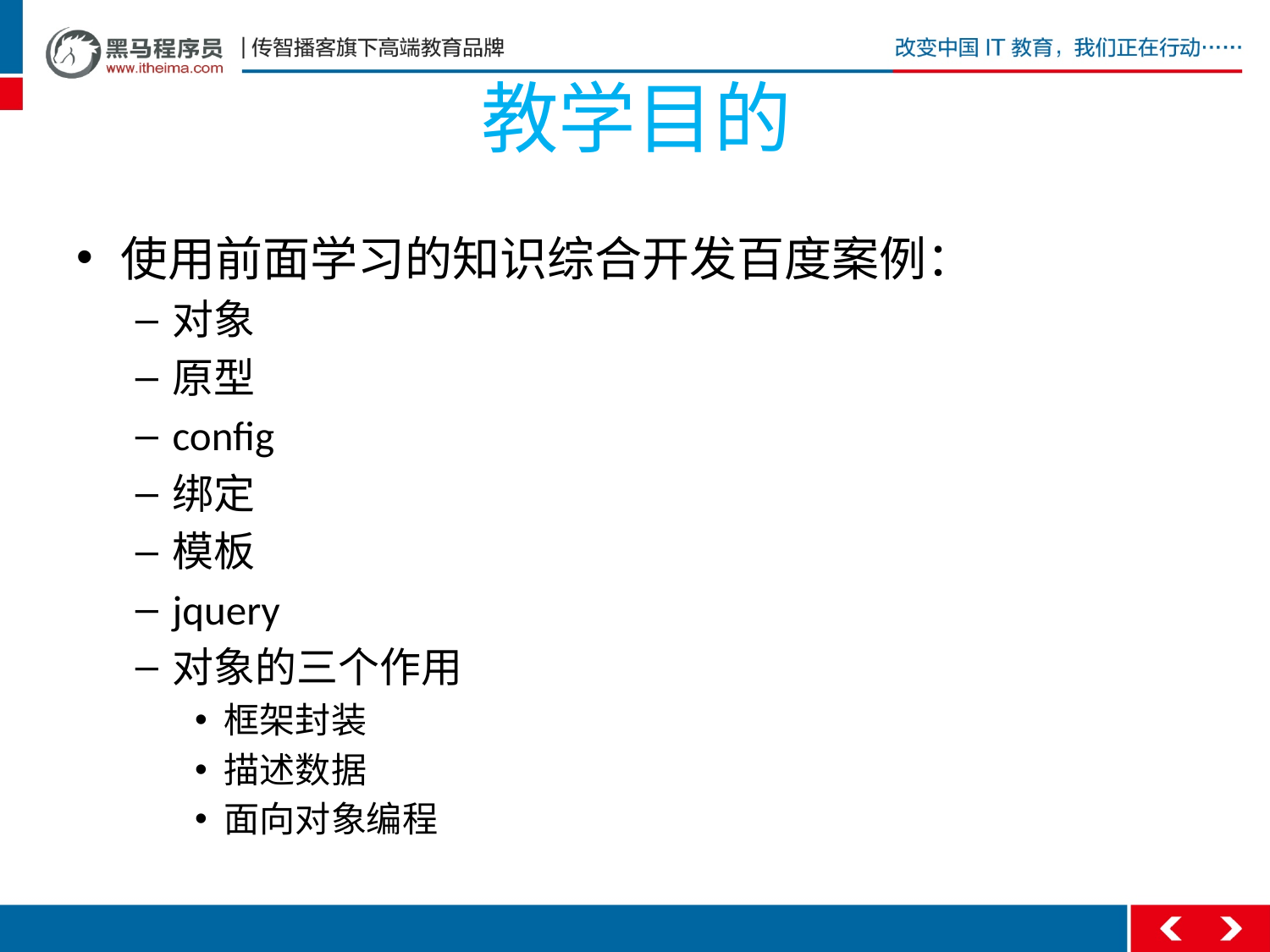

# 教学目的
使用前面学习的知识综合开发百度案例：
对象
原型
config
绑定
模板
jquery
对象的三个作用
框架封装
描述数据
面向对象编程